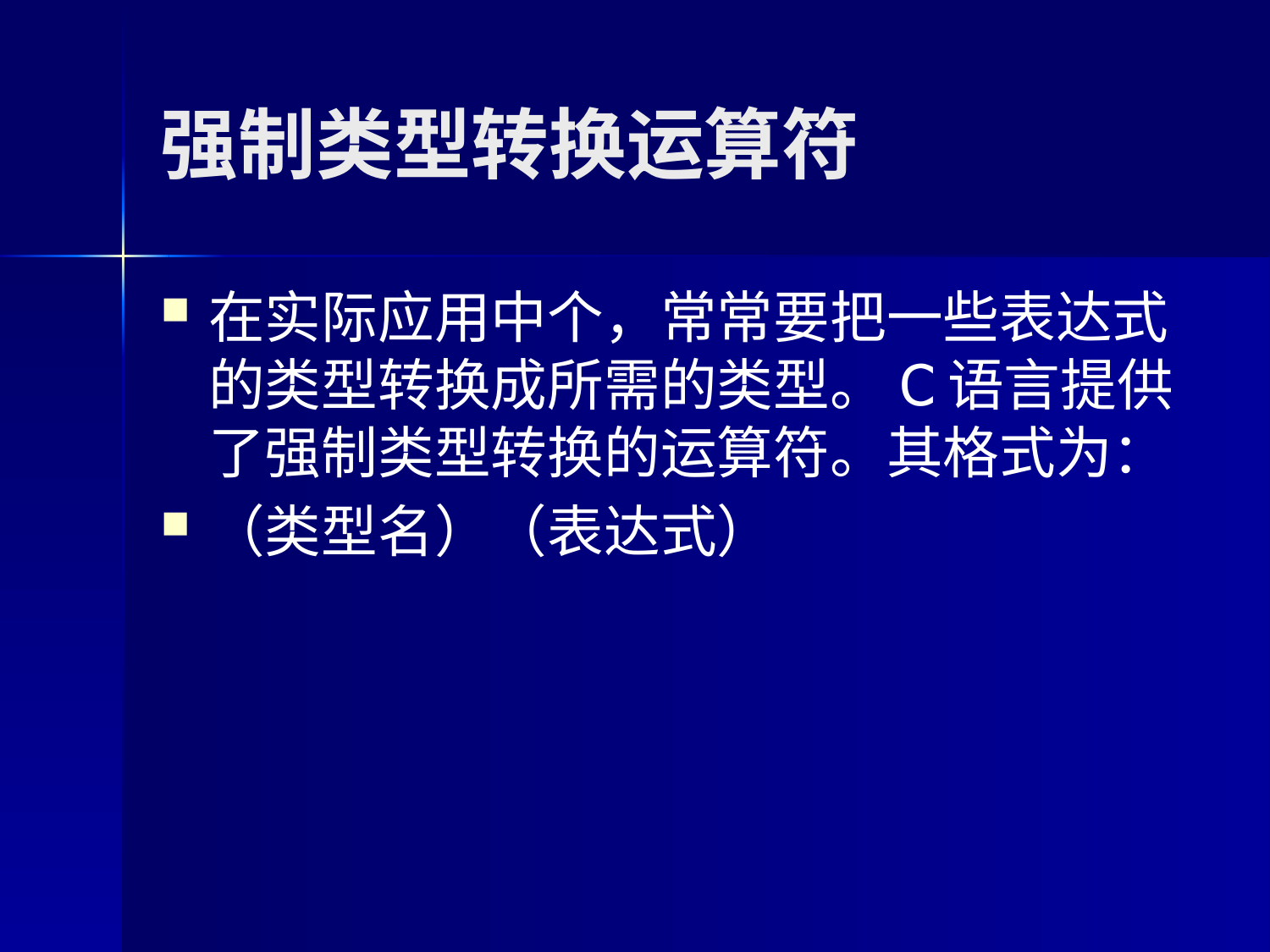

# 强制类型转换运算符
在实际应用中个，常常要把一些表达式的类型转换成所需的类型。C语言提供了强制类型转换的运算符。其格式为：
（类型名）（表达式）